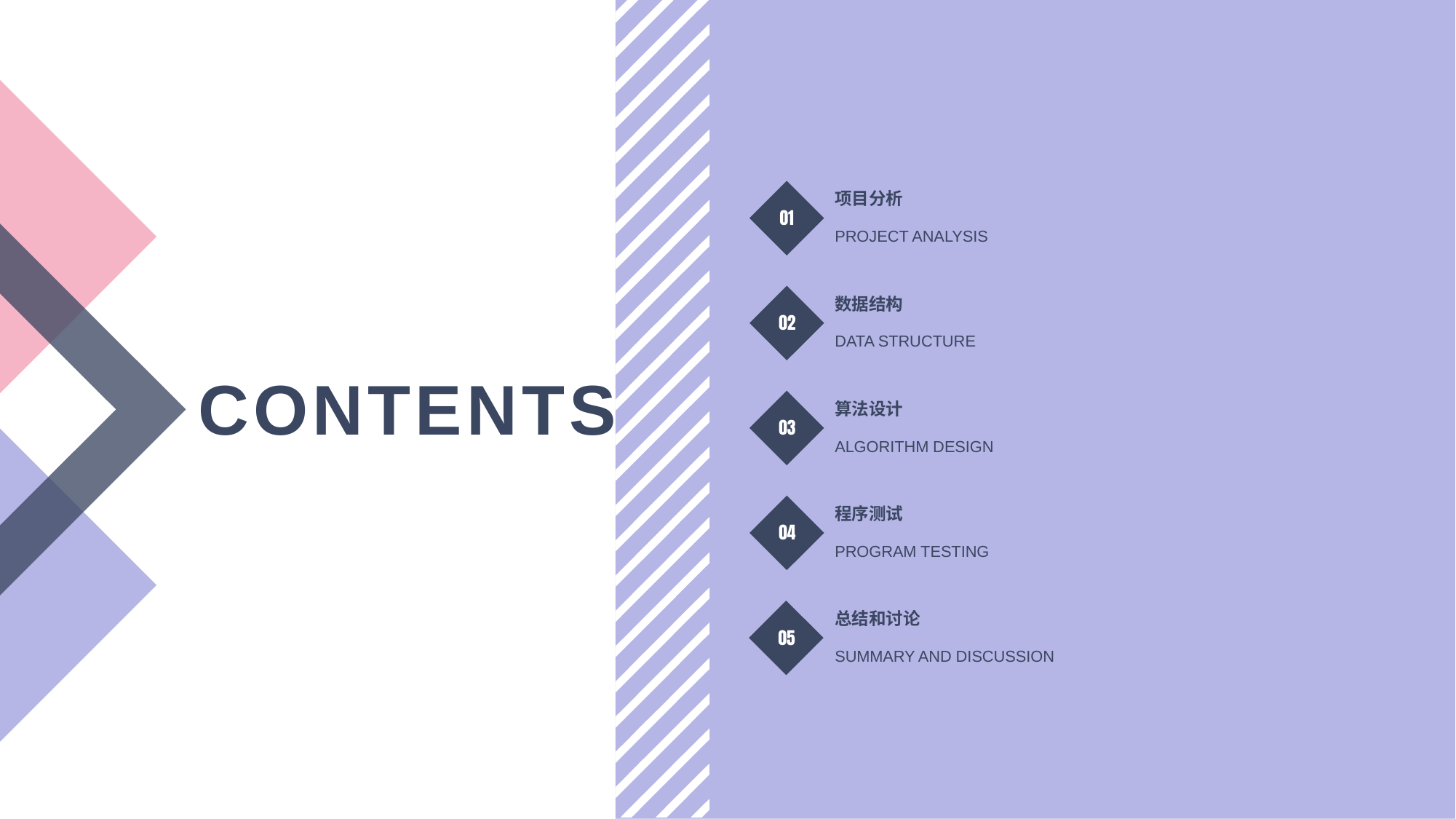

项目分析
01
PROJECT ANALYSIS
数据结构
02
DATA STRUCTURE
CONTENTS
算法设计
03
ALGORITHM DESIGN
程序测试
04
PROGRAM TESTING
总结和讨论
05
SUMMARY AND DISCUSSION